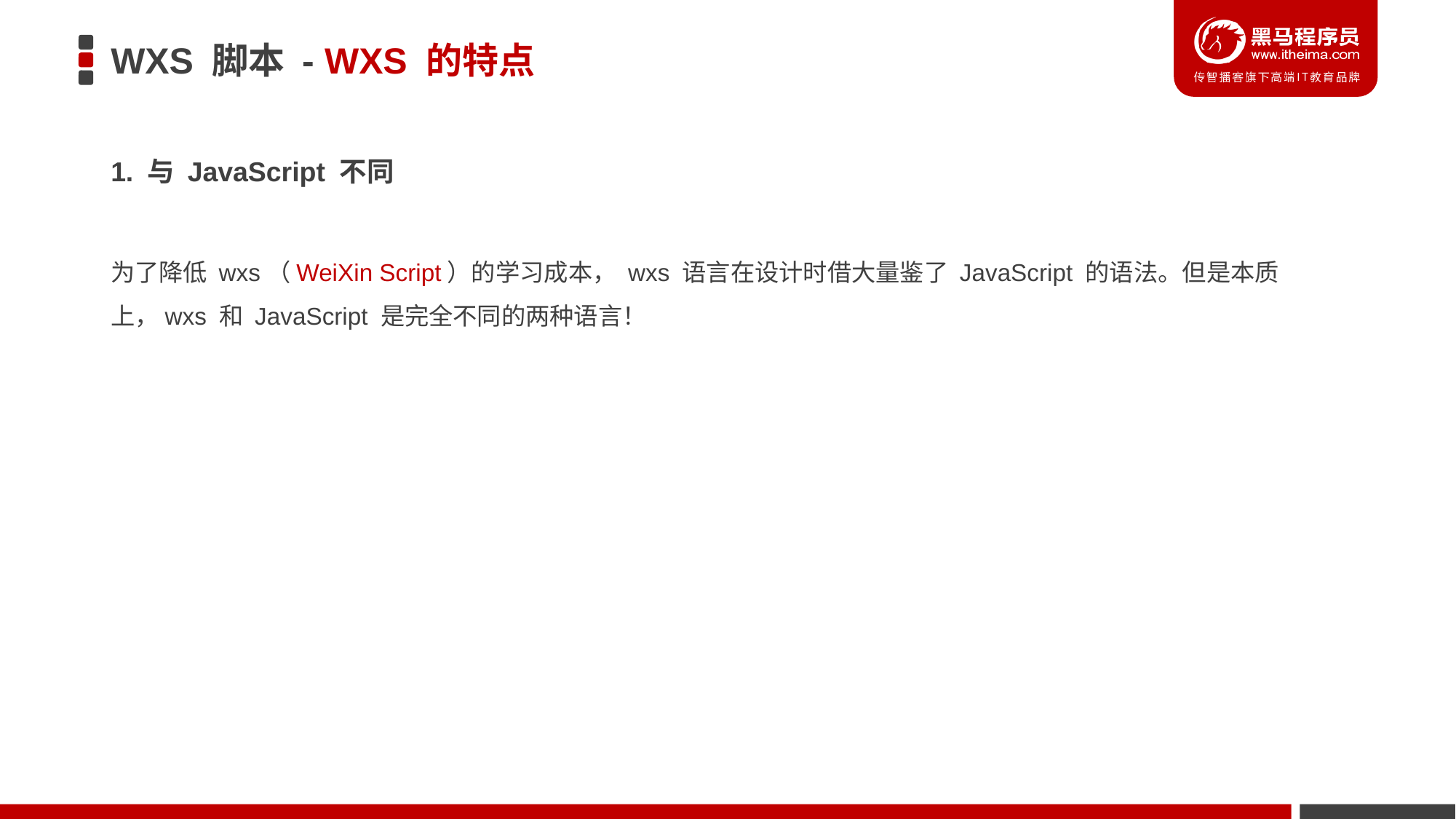

# WXS 脚本 - WXS 的特点
1. 与 JavaScript 不同
为了降低 wxs（WeiXin Script）的学习成本， wxs 语言在设计时借大量鉴了 JavaScript 的语法。但是本质上，wxs 和 JavaScript 是完全不同的两种语言！